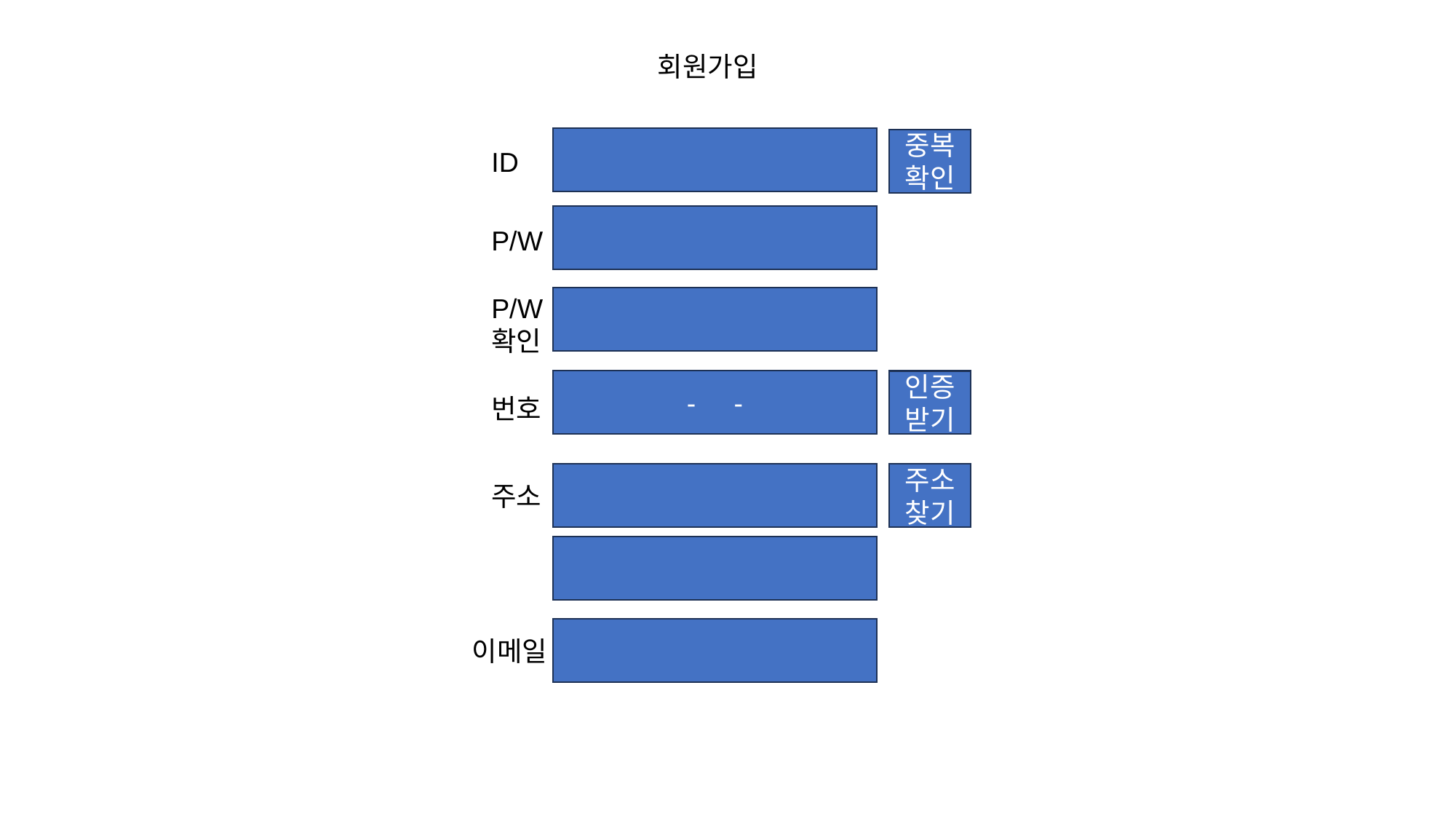

회원가입

중복확인
ID

P/W
P/W
확인

-     -
인증받기
번호

주소찾기
주소

이메일